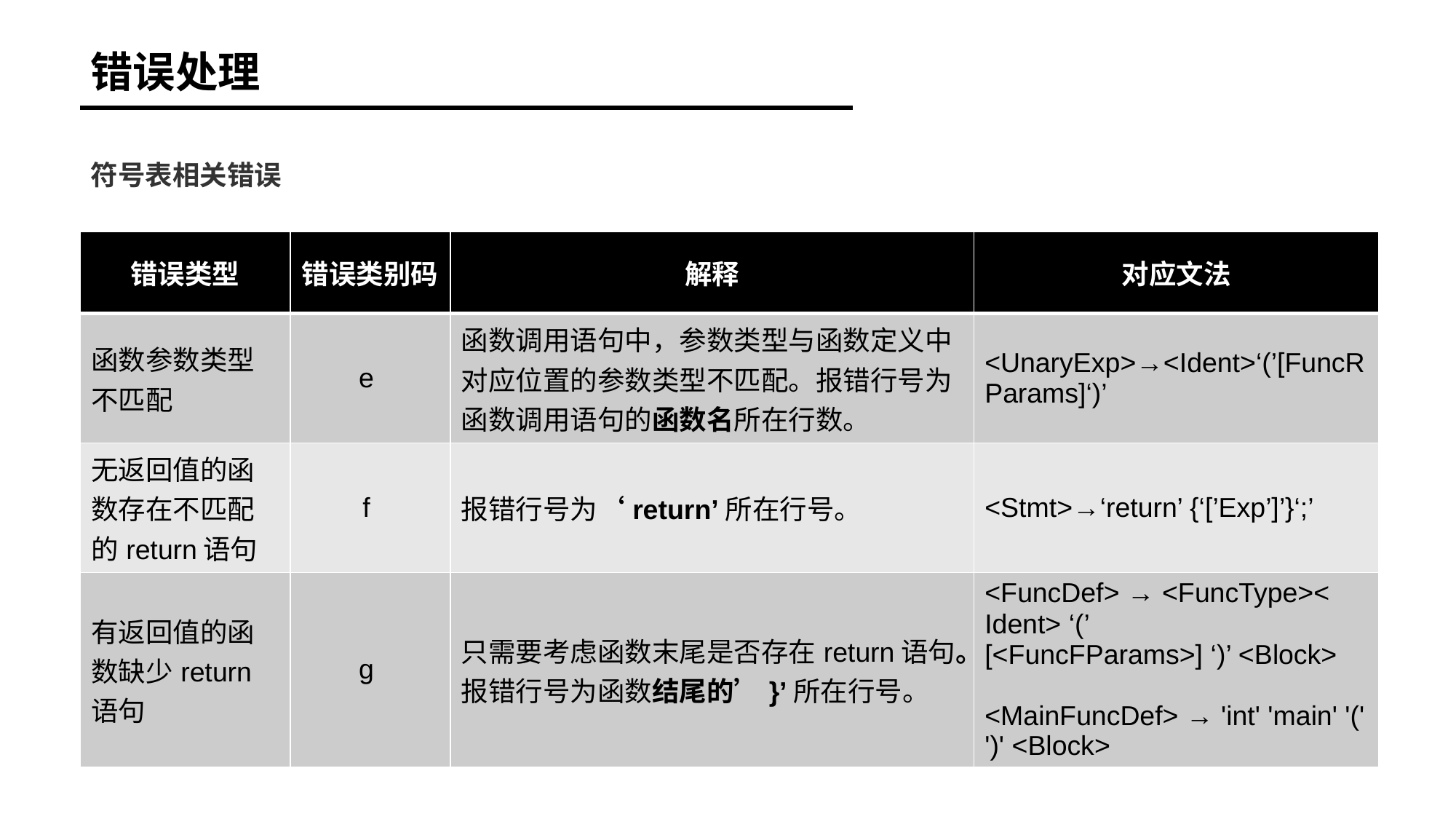

错误处理
符号表相关错误
| 错误类型 | 错误类别码 | 解释 | 对应文法 |
| --- | --- | --- | --- |
| 函数参数类型不匹配 | e | 函数调用语句中，参数类型与函数定义中对应位置的参数类型不匹配。报错行号为函数调用语句的函数名所在行数。 | <UnaryExp>→<Ident>‘(’[FuncRParams]‘)’ |
| 无返回值的函数存在不匹配 的return语句 | f | 报错行号为‘return’所在行号。 | <Stmt>→‘return’ {‘[’Exp’]’}‘;’ |
| 有返回值的函数缺少return 语句 | g | 只需要考虑函数末尾是否存在return语句。报错行号为函数结尾的’}’所在行号。 | <FuncDef> → <FuncType>< Ident> ‘(’ [<FuncFParams>] ‘)’ <Block> <MainFuncDef> → 'int' 'main' '(' ')' <Block> |